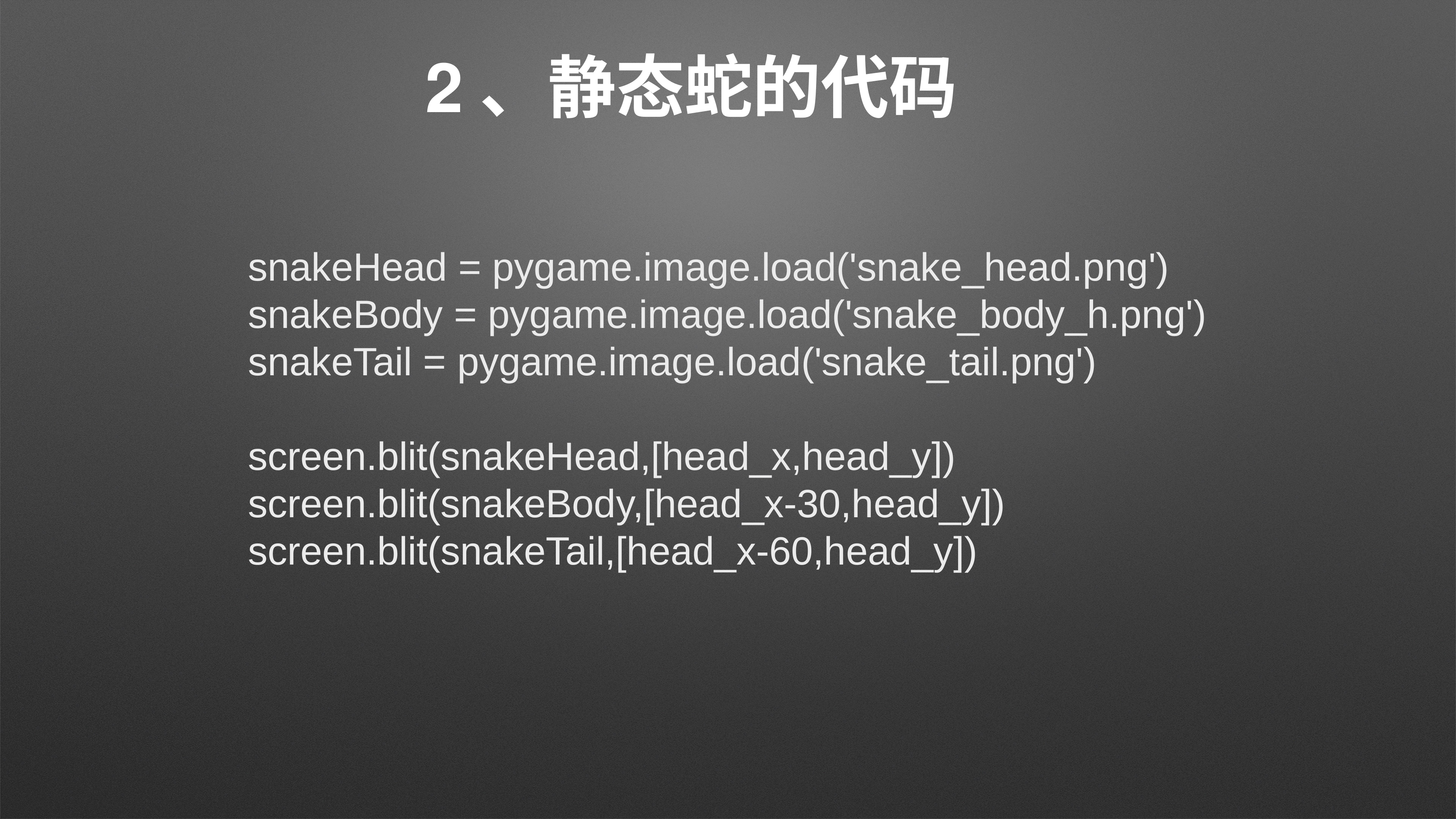

# 2、静态蛇的代码

snakeHead = pygame.image.load('snake_head.png')
snakeBody = pygame.image.load('snake_body_h.png')
snakeTail = pygame.image.load('snake_tail.png')
screen.blit(snakeHead,[head_x,head_y])
screen.blit(snakeBody,[head_x-30,head_y])
screen.blit(snakeTail,[head_x-60,head_y])